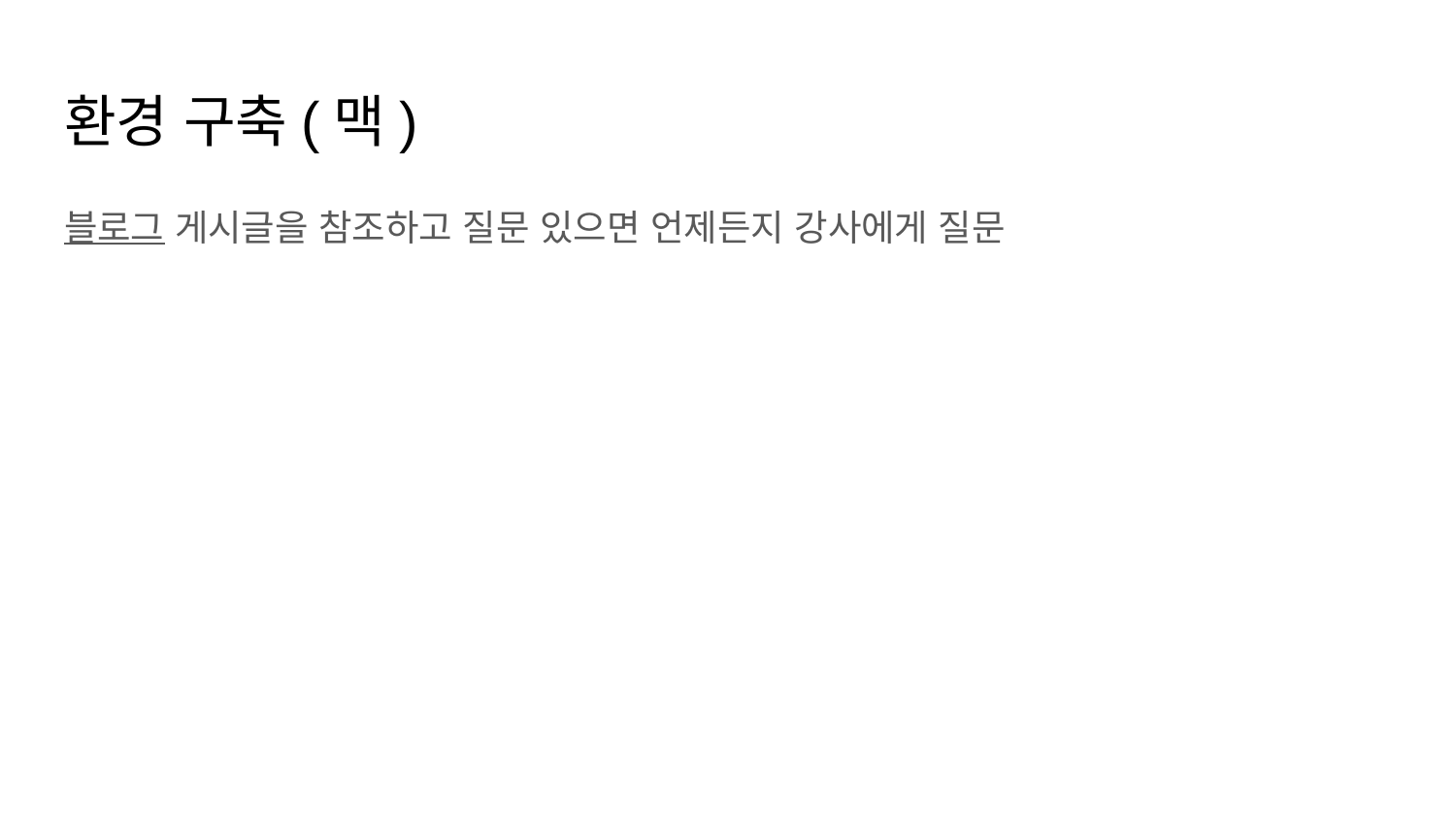

# 환경 구축(맥)
블로그 게시글을 참조하고 질문 있으면 언제든지 강사에게 질문